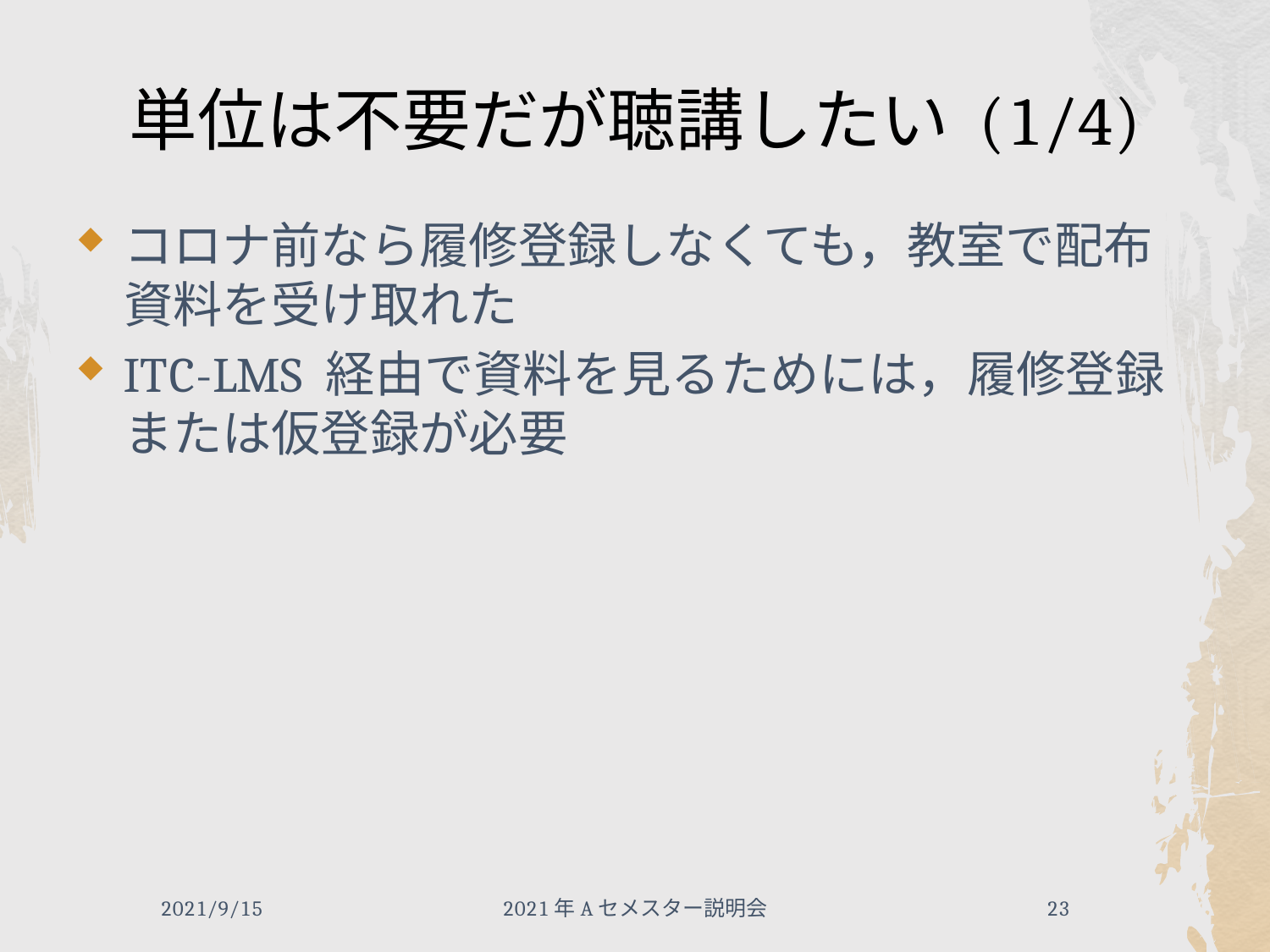

# 単位は不要だが聴講したい (1/4)
コロナ前なら履修登録しなくても，教室で配布資料を受け取れた
ITC-LMS 経由で資料を見るためには，履修登録または仮登録が必要
2021/9/15
2021年Aセメスター説明会
23